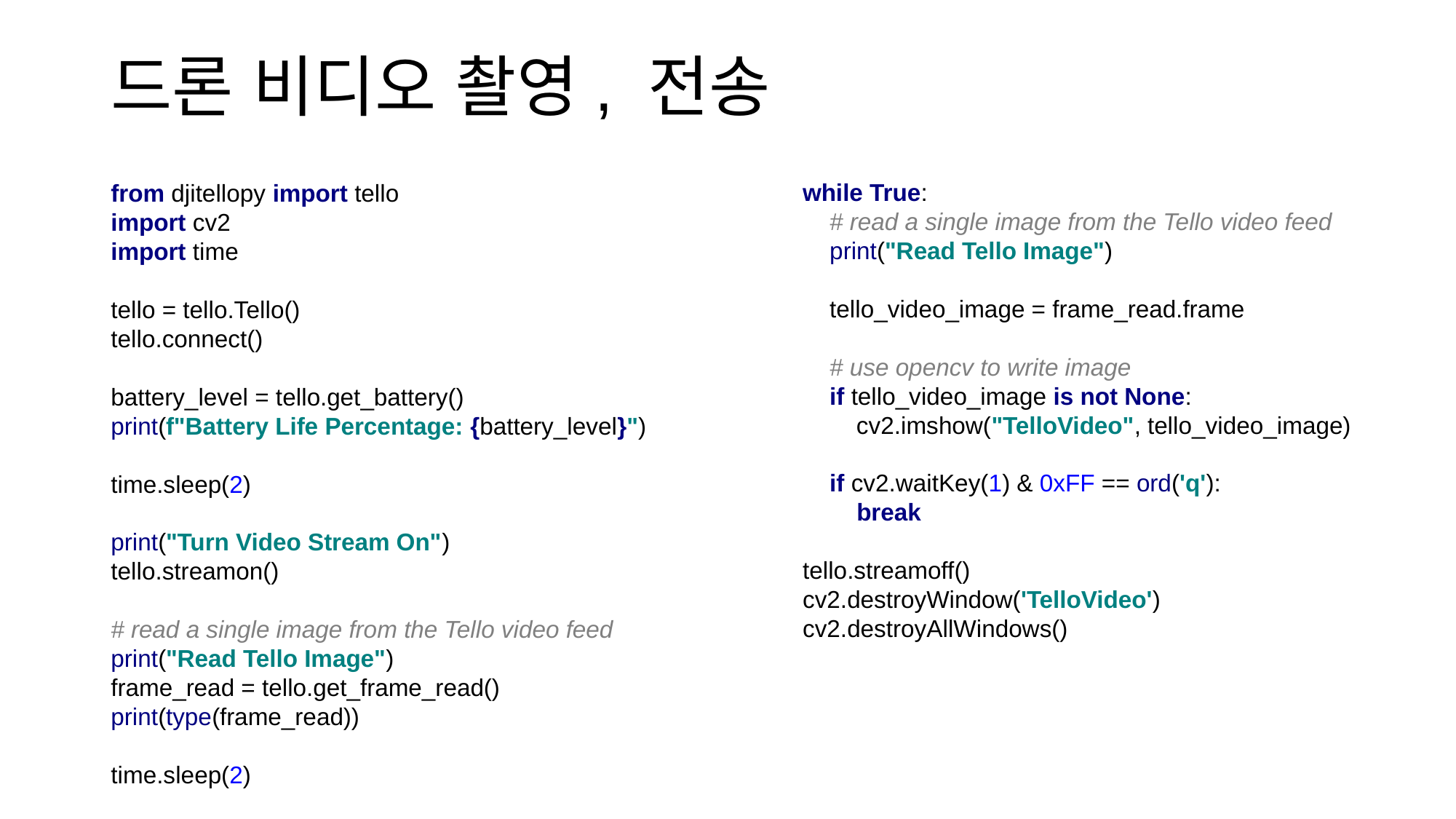

# 드론 비디오 촬영, 전송
from djitellopy import tello
import cv2
import time
tello = tello.Tello()
tello.connect()
battery_level = tello.get_battery()
print(f"Battery Life Percentage: {battery_level}")
time.sleep(2)
print("Turn Video Stream On")
tello.streamon()
# read a single image from the Tello video feed
print("Read Tello Image")
frame_read = tello.get_frame_read()
print(type(frame_read))
time.sleep(2)
while True:
    # read a single image from the Tello video feed
    print("Read Tello Image")
    tello_video_image = frame_read.frame
    # use opencv to write image
    if tello_video_image is not None:
        cv2.imshow("TelloVideo", tello_video_image)
    if cv2.waitKey(1) & 0xFF == ord('q'):
        break
tello.streamoff()
cv2.destroyWindow('TelloVideo')
cv2.destroyAllWindows()